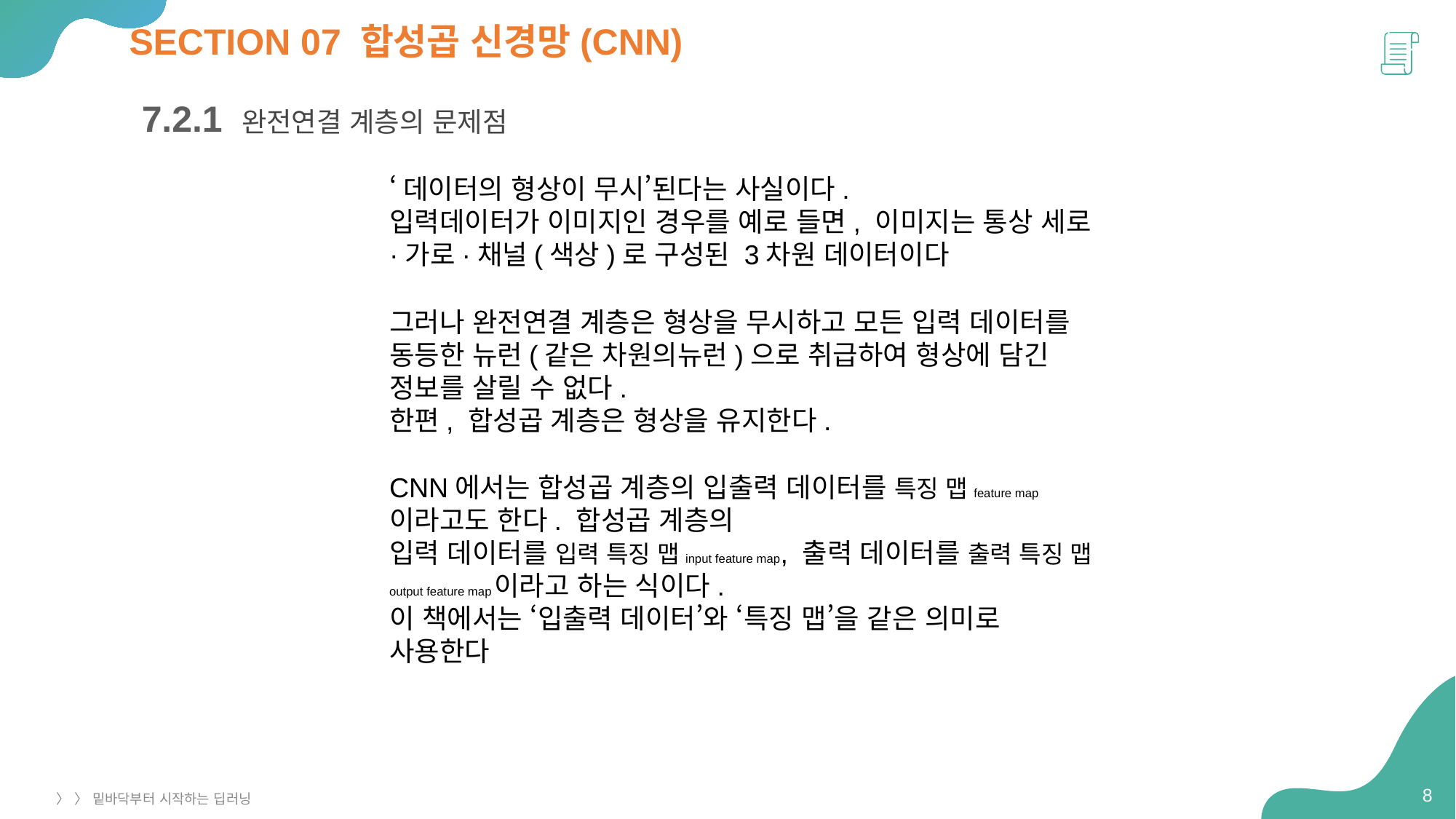

# SECTION 07 합성곱 신경망(CNN)
7.2.1 완전연결 계층의 문제점
‘데이터의 형상이 무시’된다는 사실이다.
입력데이터가 이미지인 경우를 예로 들면, 이미지는 통상 세로·가로·채널(색상)로 구성된 3차원 데이터이다
그러나 완전연결 계층은 형상을 무시하고 모든 입력 데이터를 동등한 뉴런(같은 차원의뉴런)으로 취급하여 형상에 담긴 정보를 살릴 수 없다.
한편, 합성곱 계층은 형상을 유지한다.
CNN에서는 합성곱 계층의 입출력 데이터를 특징 맵feature map이라고도 한다. 합성곱 계층의
입력 데이터를 입력 특징 맵input feature map, 출력 데이터를 출력 특징 맵output feature map이라고 하는 식이다.
이 책에서는 ‘입출력 데이터’와 ‘특징 맵’을 같은 의미로 사용한다
8
〉 〉 밑바닥부터 시작하는 딥러닝